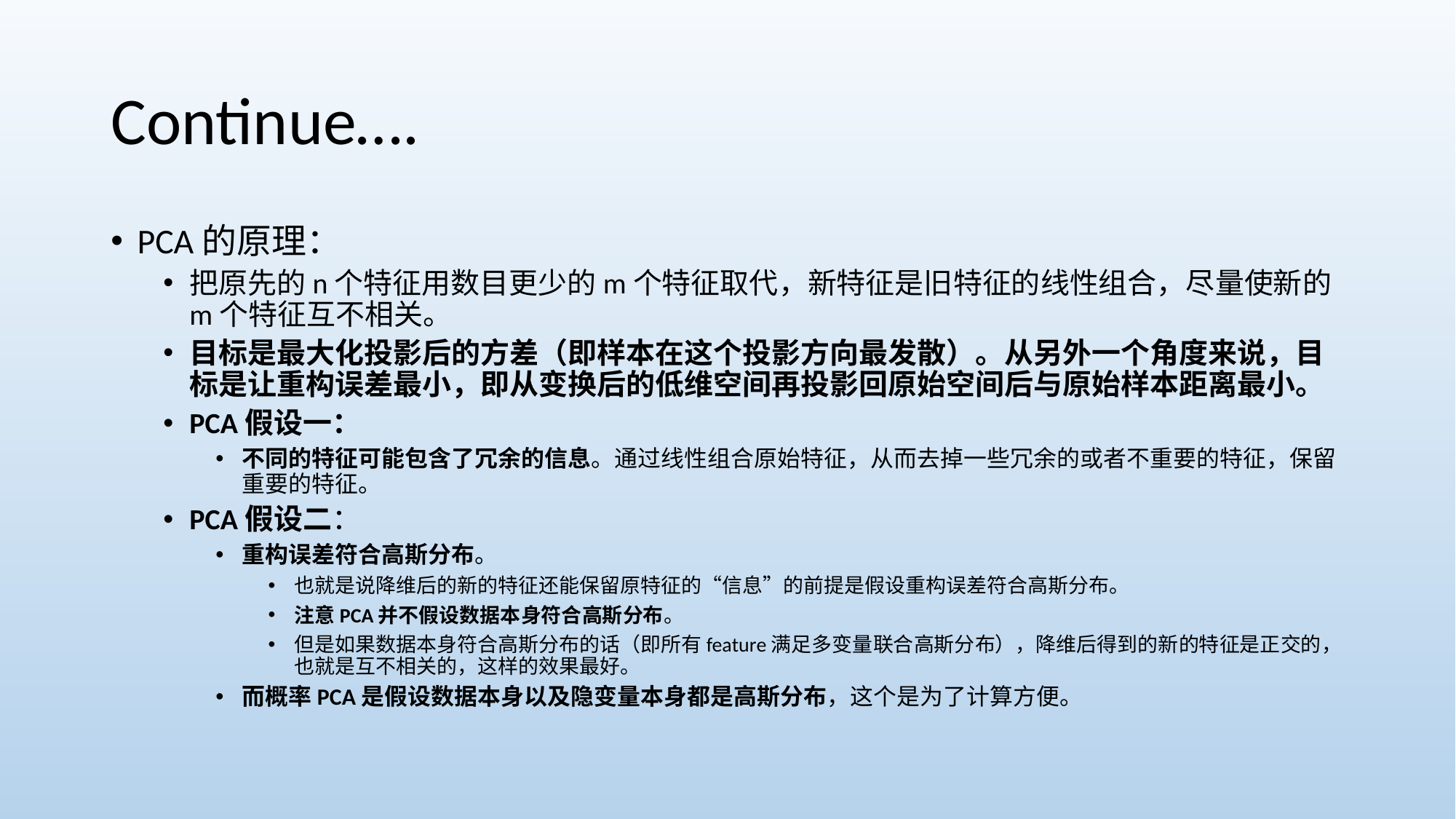

# Continue….
PCA的原理：
把原先的n个特征用数目更少的m个特征取代，新特征是旧特征的线性组合，尽量使新的m个特征互不相关。
目标是最大化投影后的方差（即样本在这个投影方向最发散）。从另外一个角度来说，目标是让重构误差最小，即从变换后的低维空间再投影回原始空间后与原始样本距离最小。
PCA假设一：
不同的特征可能包含了冗余的信息。通过线性组合原始特征，从而去掉一些冗余的或者不重要的特征，保留重要的特征。
PCA假设二：
重构误差符合高斯分布。
也就是说降维后的新的特征还能保留原特征的“信息”的前提是假设重构误差符合高斯分布。
注意PCA并不假设数据本身符合高斯分布。
但是如果数据本身符合高斯分布的话（即所有feature满足多变量联合高斯分布），降维后得到的新的特征是正交的，也就是互不相关的，这样的效果最好。
而概率PCA是假设数据本身以及隐变量本身都是高斯分布，这个是为了计算方便。